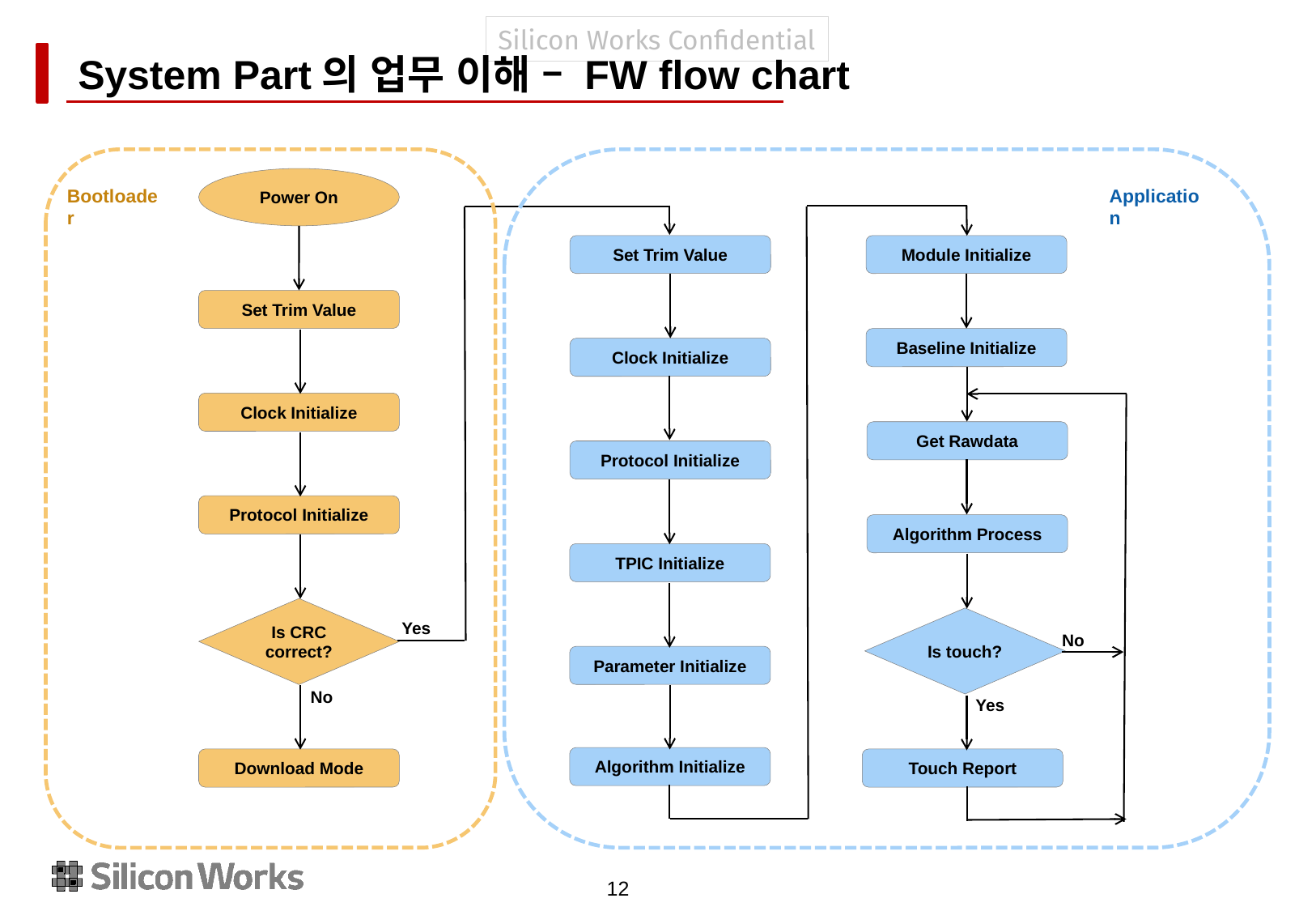

# System Part의 업무 이해 – FW flow chart

Power On
Bootloader
Application
Set Trim Value
Module Initialize
Set Trim Value
Baseline Initialize
Clock Initialize
Clock Initialize
Get Rawdata
Protocol Initialize
Protocol Initialize
Algorithm Process
TPIC Initialize
Is CRC correct?
Is touch?
Yes
No
Parameter Initialize
No
Yes
Algorithm Initialize
Download Mode
Touch Report